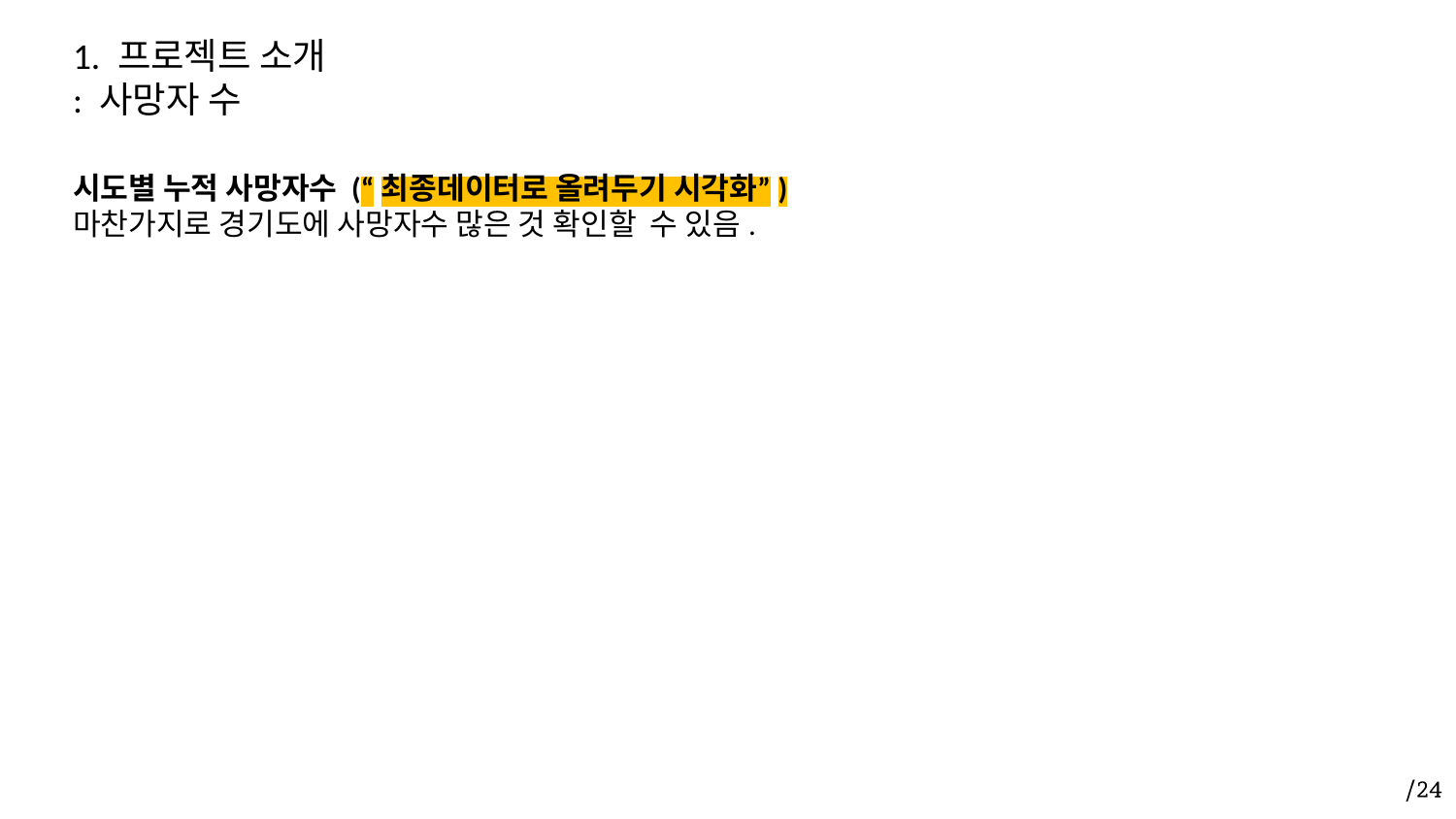

# 1. 프로젝트 소개
: 사망자 수

시도별 누적 사망자수 (“최종데이터로 올려두기 시각화”)
마찬가지로 경기도에 사망자수 많은 것 확인할  수 있음.